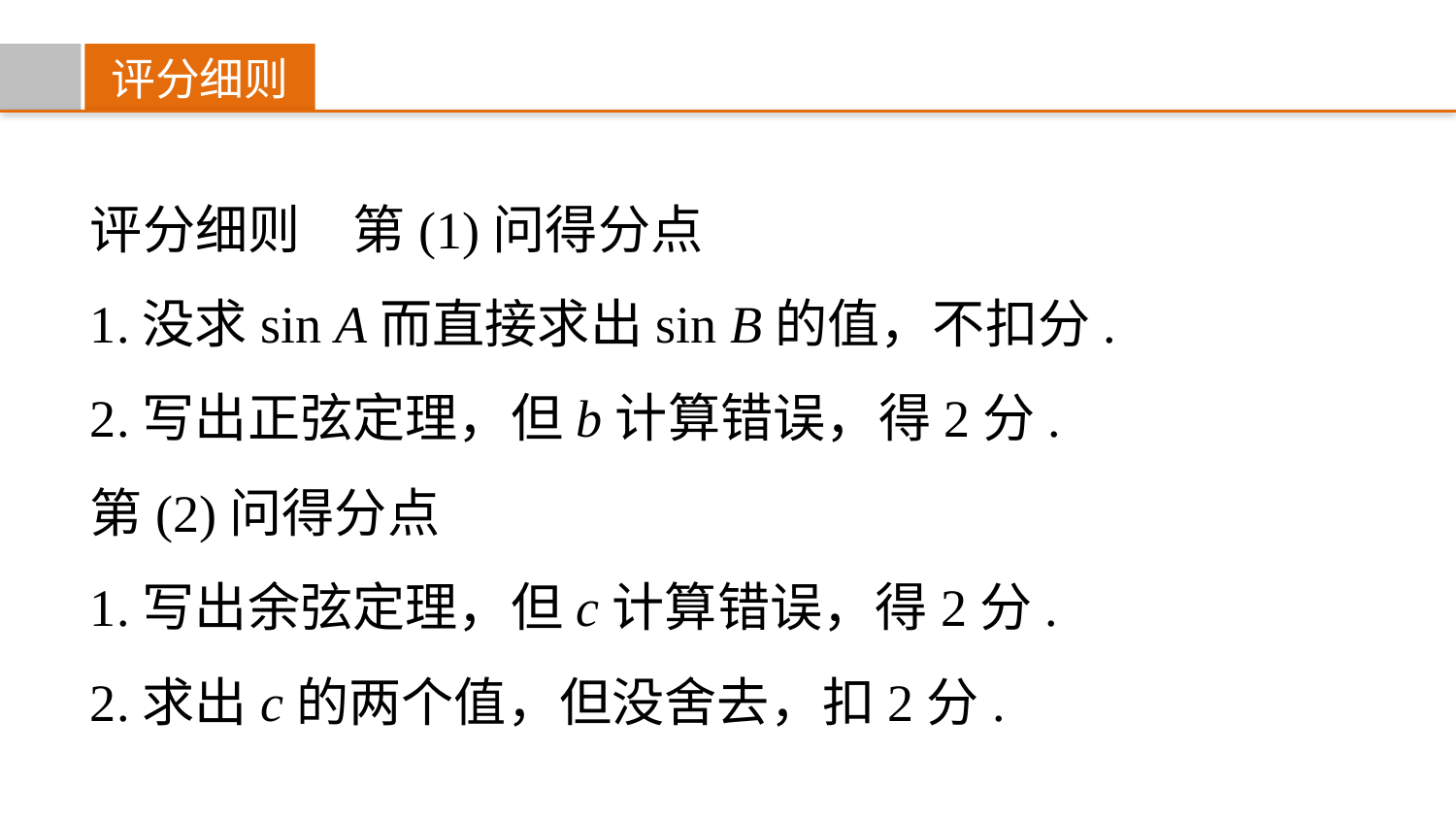

评分细则
评分细则　第(1)问得分点
1.没求sin A而直接求出sin B的值，不扣分.
2.写出正弦定理，但b计算错误，得2分.
第(2)问得分点
1.写出余弦定理，但c计算错误，得2分.
2.求出c的两个值，但没舍去，扣2分.